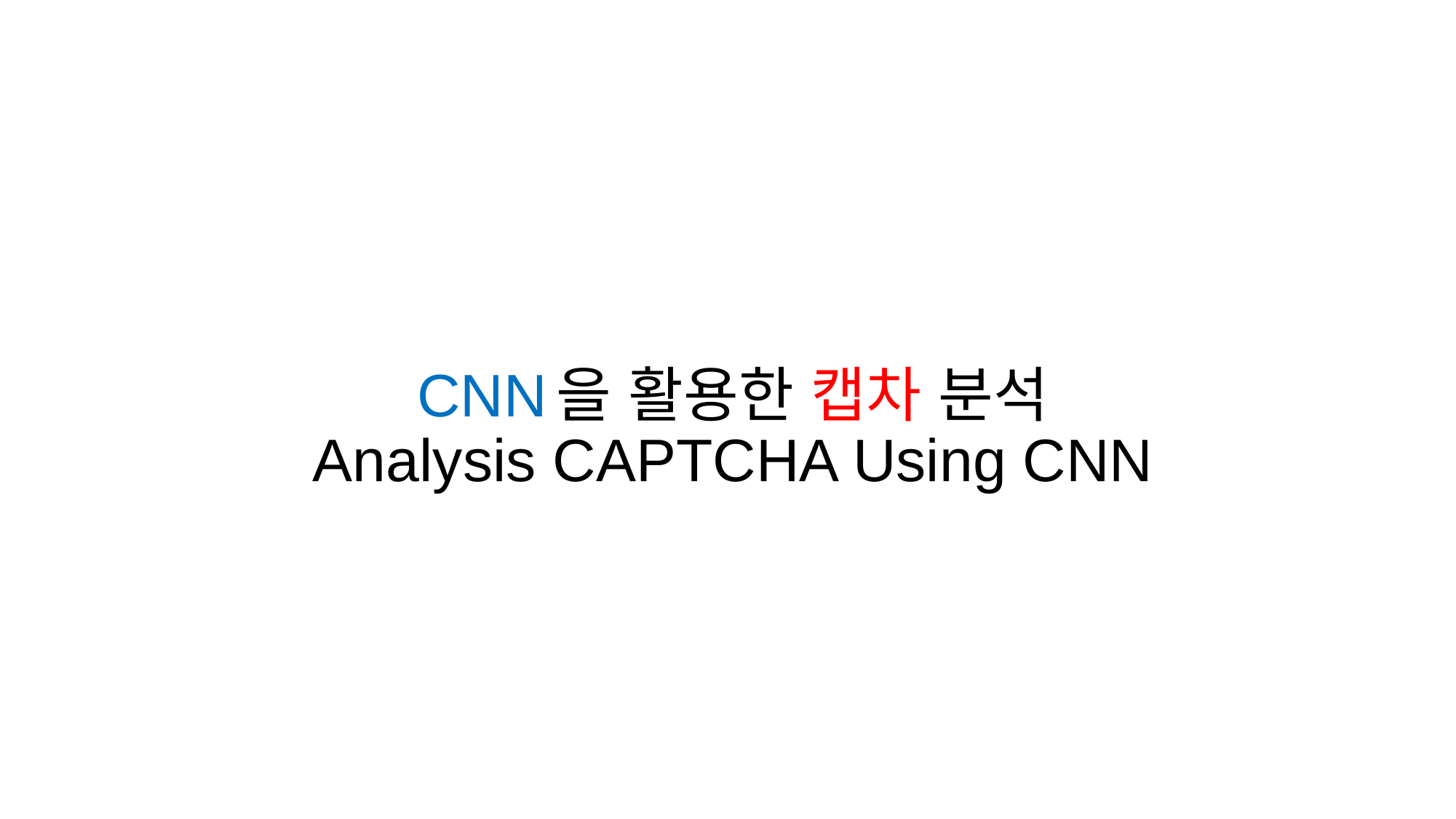

# CNN을 활용한 캡차 분석 Analysis CAPTCHA Using CNN